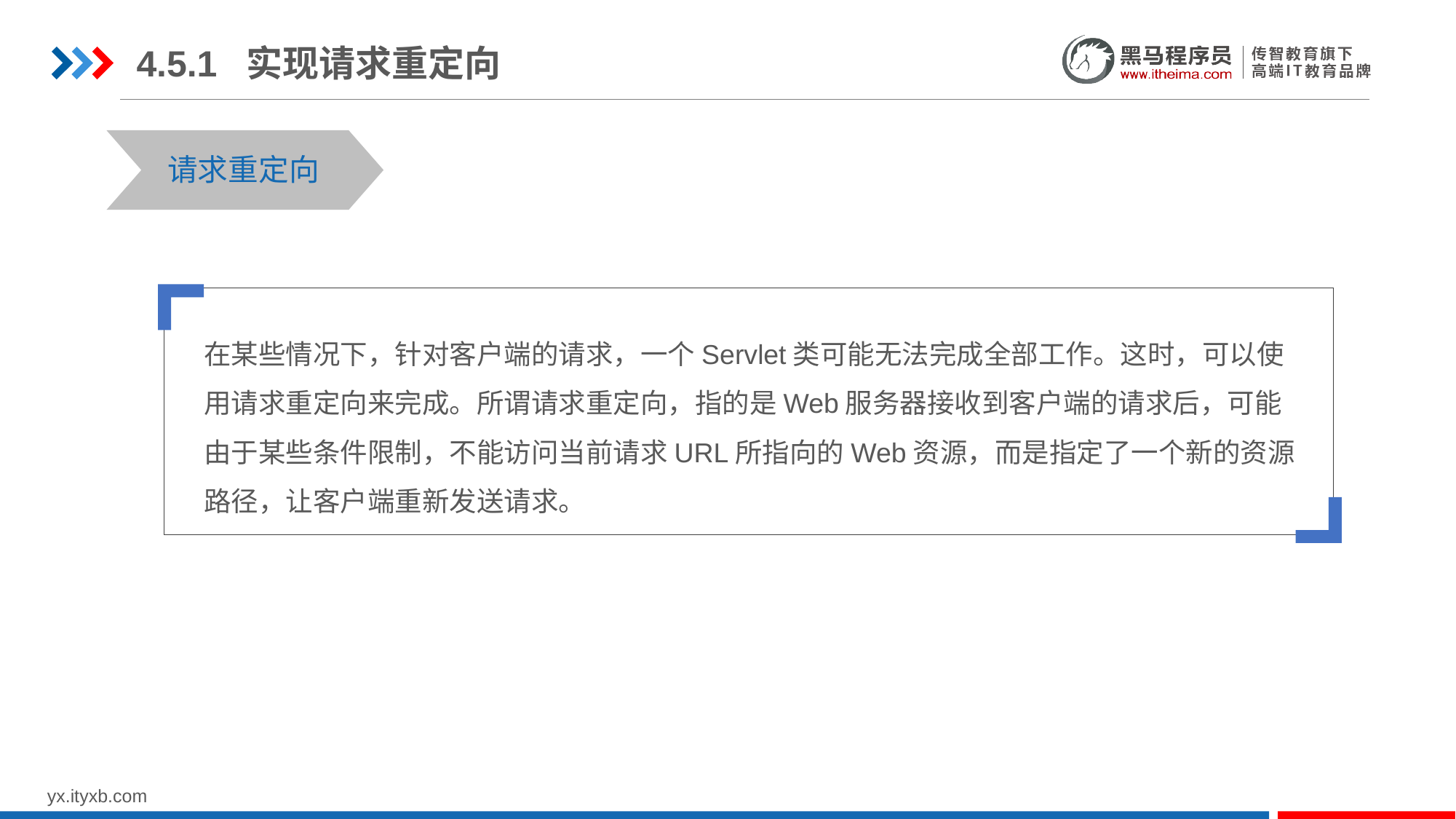

4.5.1  实现请求重定向

请求重定向

在某些情况下，针对客户端的请求，一个Servlet类可能无法完成全部工作。这时，可以使用请求重定向来完成。所谓请求重定向，指的是Web服务器接收到客户端的请求后，可能由于某些条件限制，不能访问当前请求URL所指向的Web资源，而是指定了一个新的资源路径，让客户端重新发送请求。